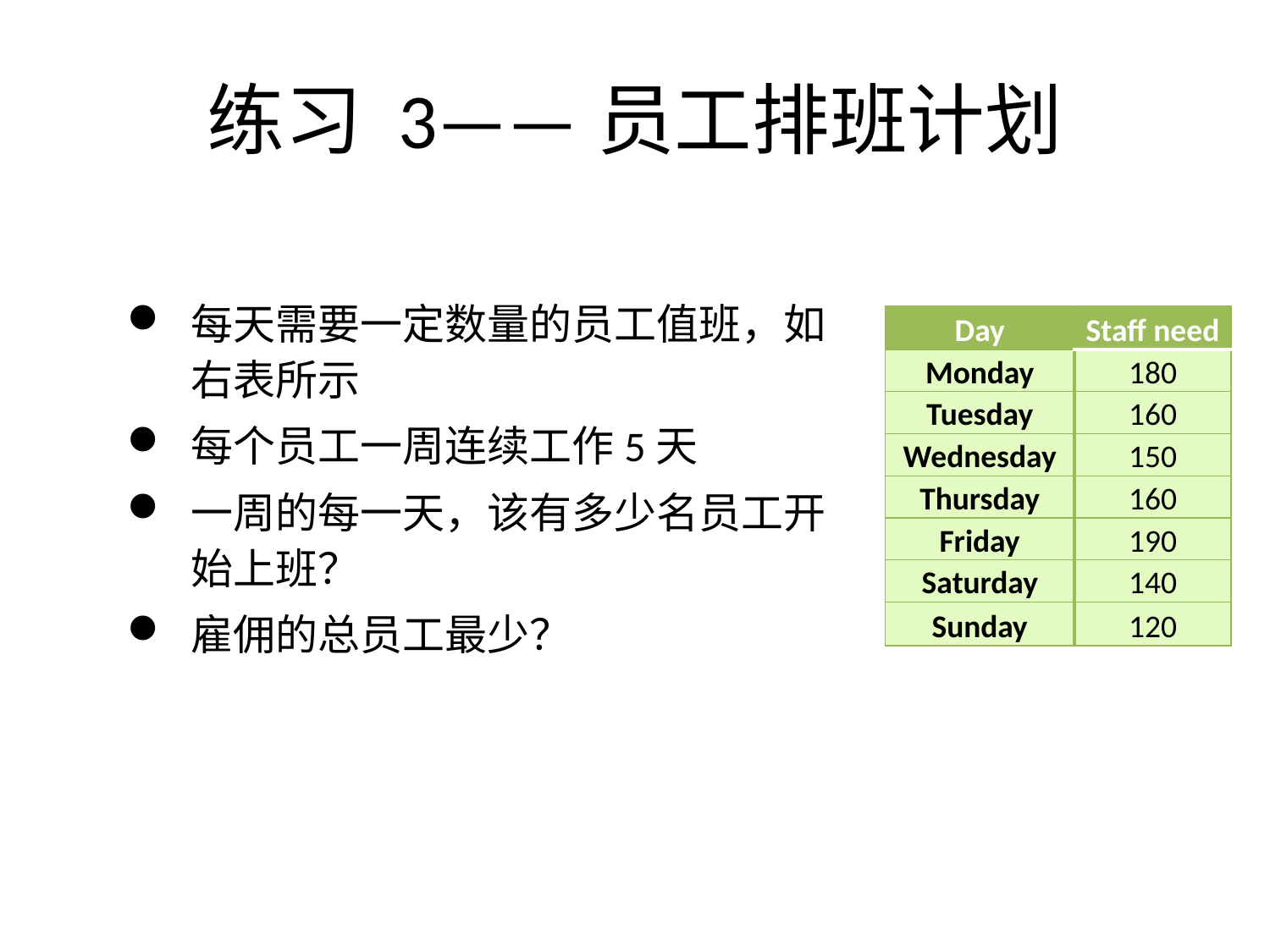

# 练习 3——员工排班计划
每天需要一定数量的员工值班，如右表所示
每个员工一周连续工作5天
一周的每一天，该有多少名员工开始上班？
雇佣的总员工最少？
| Day | Staff need |
| --- | --- |
| Monday | 180 |
| Tuesday | 160 |
| Wednesday | 150 |
| Thursday | 160 |
| Friday | 190 |
| Saturday | 140 |
| Sunday | 120 |
37
Dr. Shenghao ZHANG